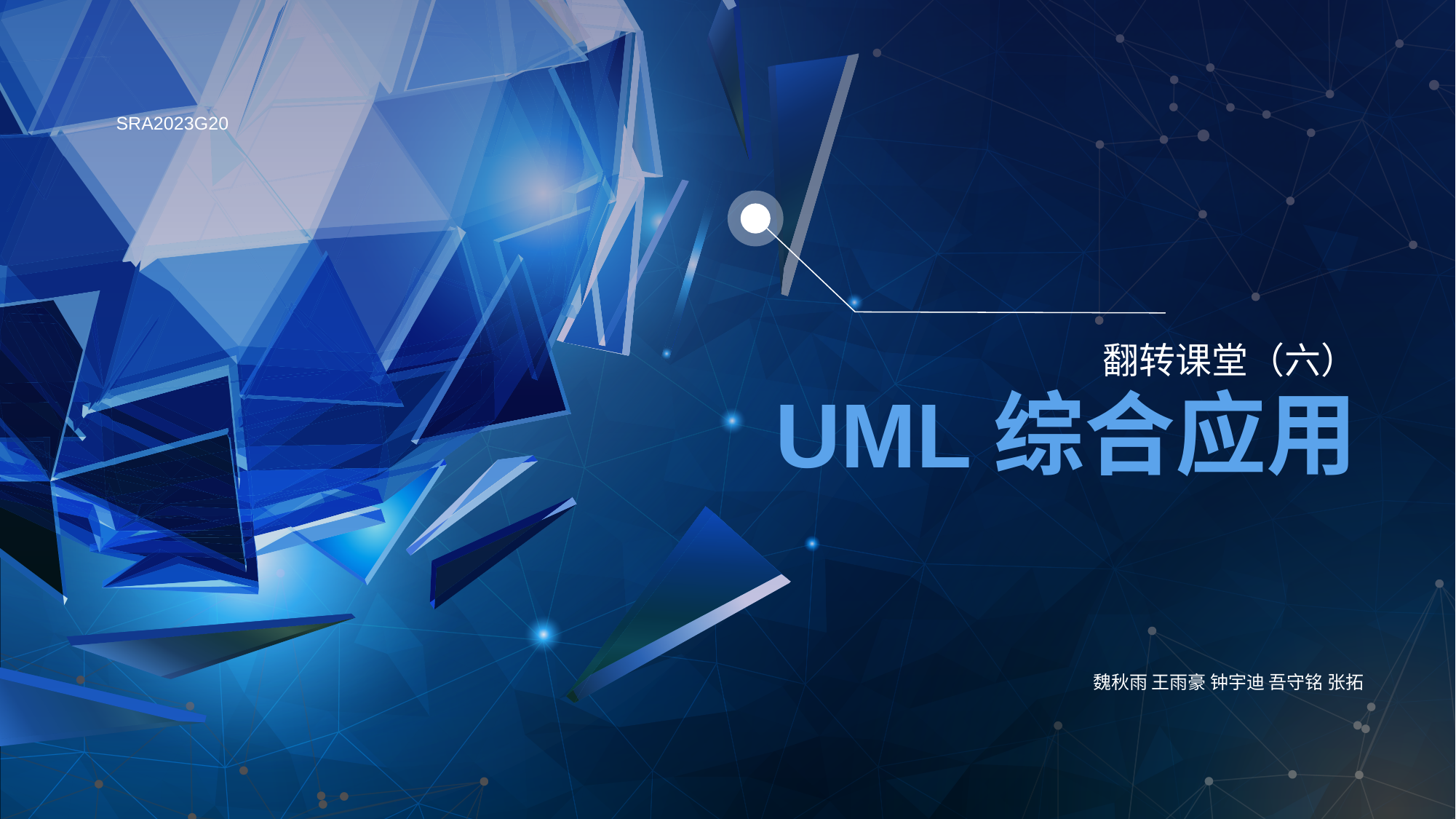

SRA2023G20

翻转课堂（六）
# UML综合应用
魏秋雨 王雨豪 钟宇迪 吾守铭 张拓